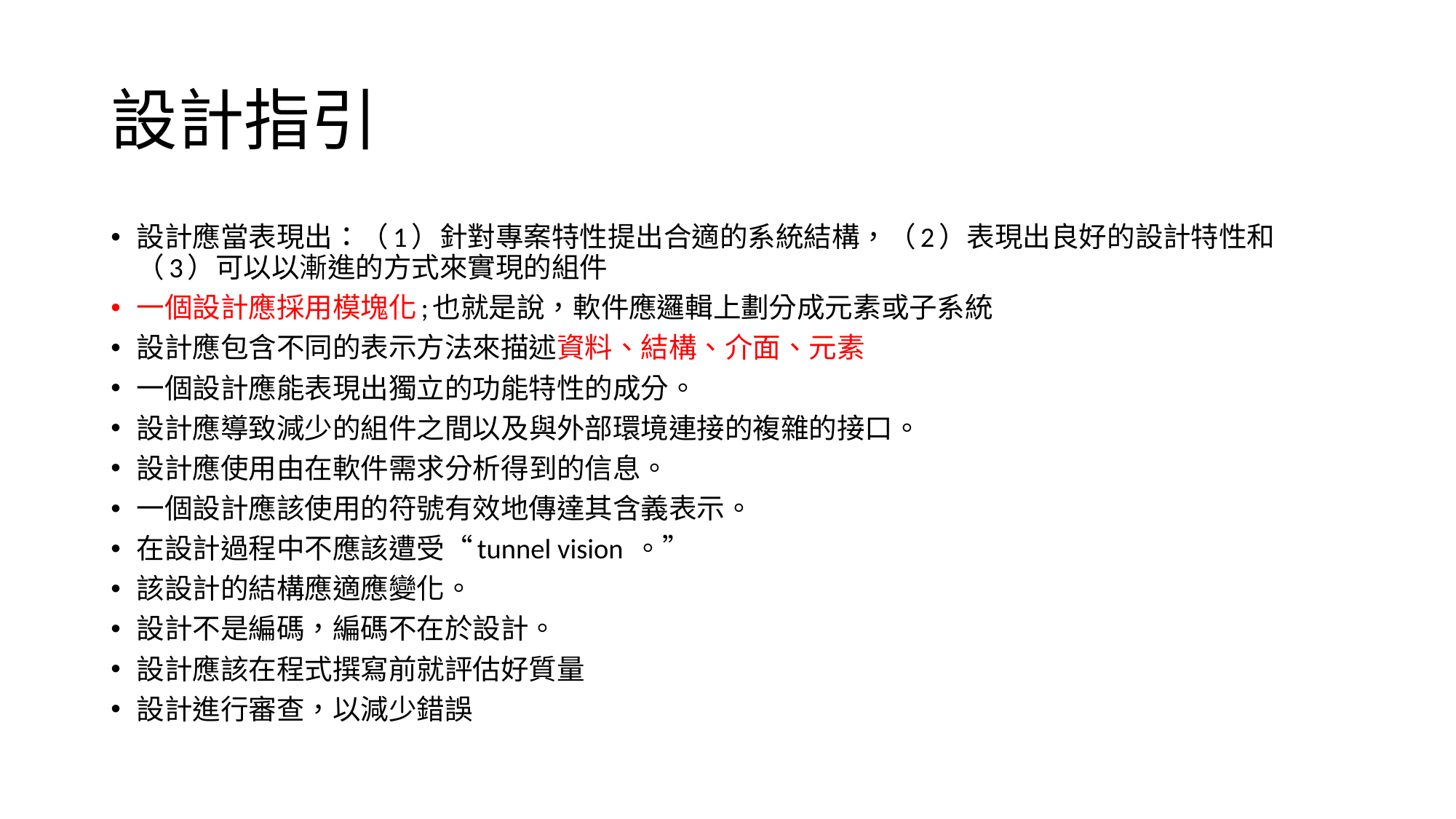

# 設計指引
設計應當表現出：（1）針對專案特性提出合適的系統結構，（2）表現出良好的設計特性和（3）可以以漸進的方式來實現的組件
一個設計應採用模塊化;也就是說，軟件應邏輯上劃分成元素或子系統
設計應包含不同的表示方法來描述資料、結構、介面、元素
一個設計應能表現出獨立的功能特性的成分。
設計應導致減少的組件之間以及與外部環境連接的複雜的接口。
設計應使用由在軟件需求分析得到的信息。
一個設計應該使用的符號有效地傳達其含義表示。
在設計過程中不應該遭受“tunnel vision 。”
該設計的結構應適應變化。
設計不是編碼，編碼不在於設計。
設計應該在程式撰寫前就評估好質量
設計進行審查，以減少錯誤